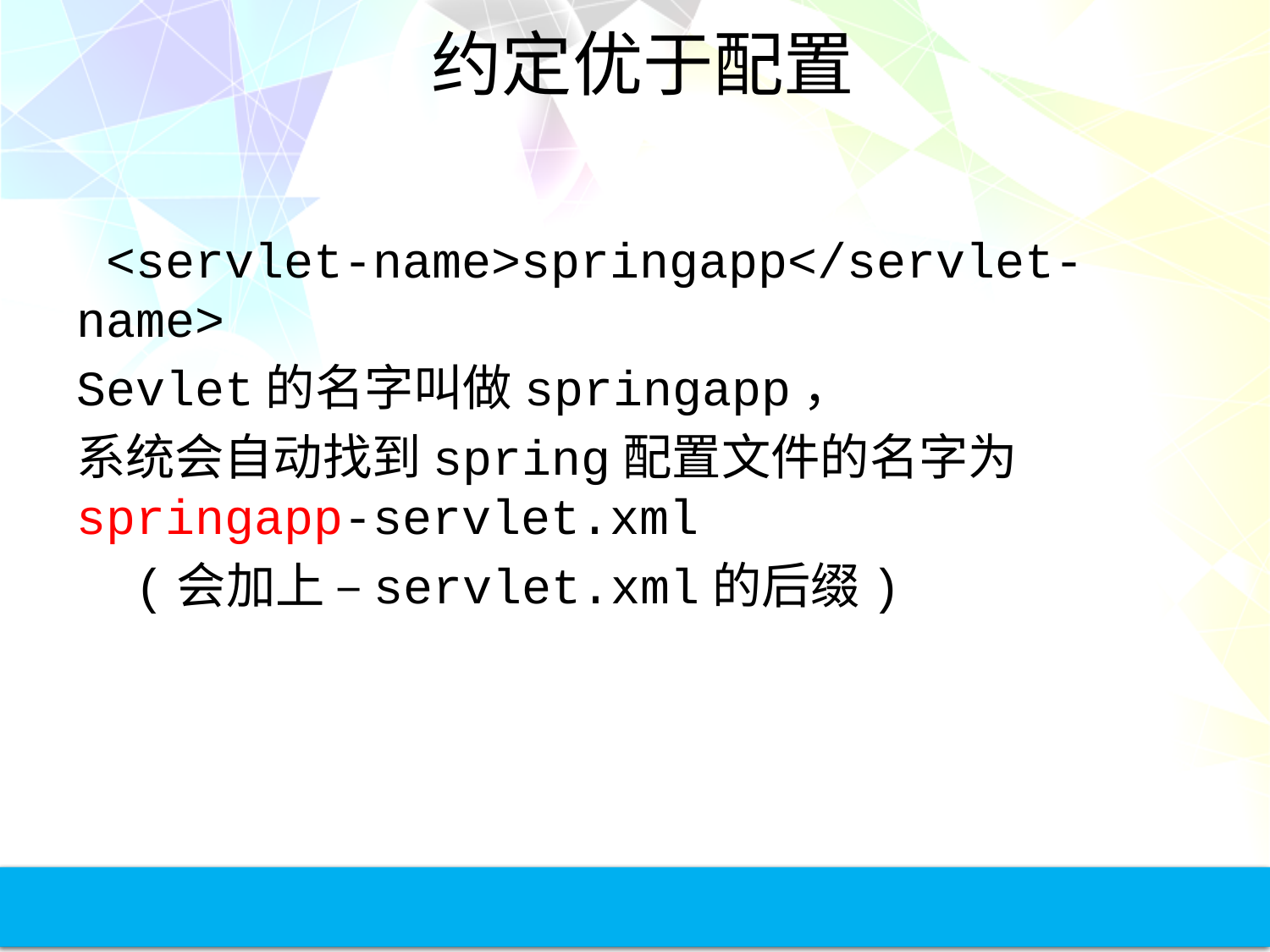

# 约定优于配置
 <servlet-name>springapp</servlet-name>
Sevlet的名字叫做springapp，
系统会自动找到spring配置文件的名字为 springapp-servlet.xml
  (会加上 –servlet.xml的后缀)